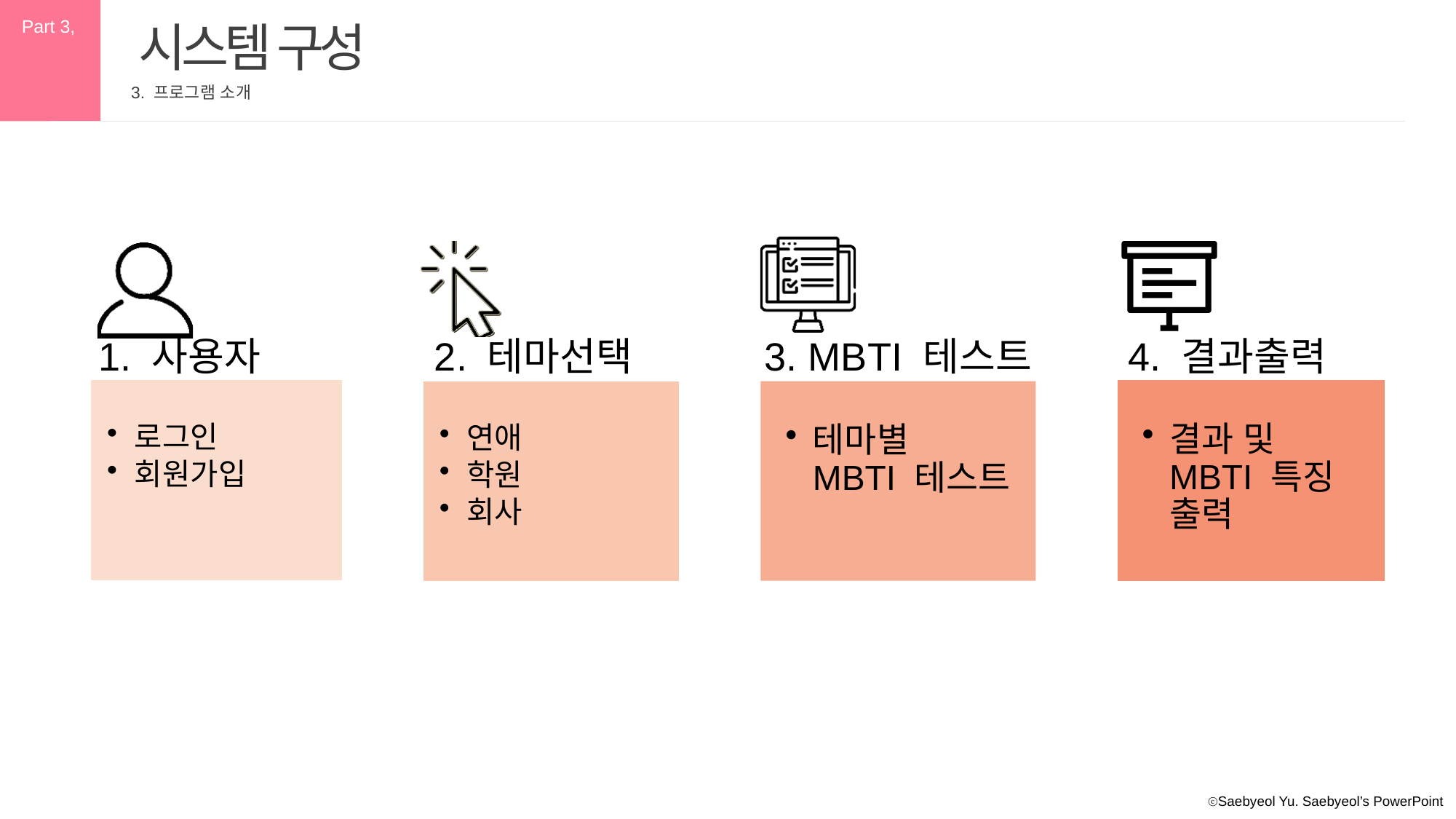

Part 3,
시스템 구성
3. 프로그램 소개

4. 결과출력
1. 사용자
2. 테마선택
3. MBTI 테스트
로그인
회원가입
결과 및 MBTI 특징 출력
연애
학원
회사
테마별
MBTI 테스트